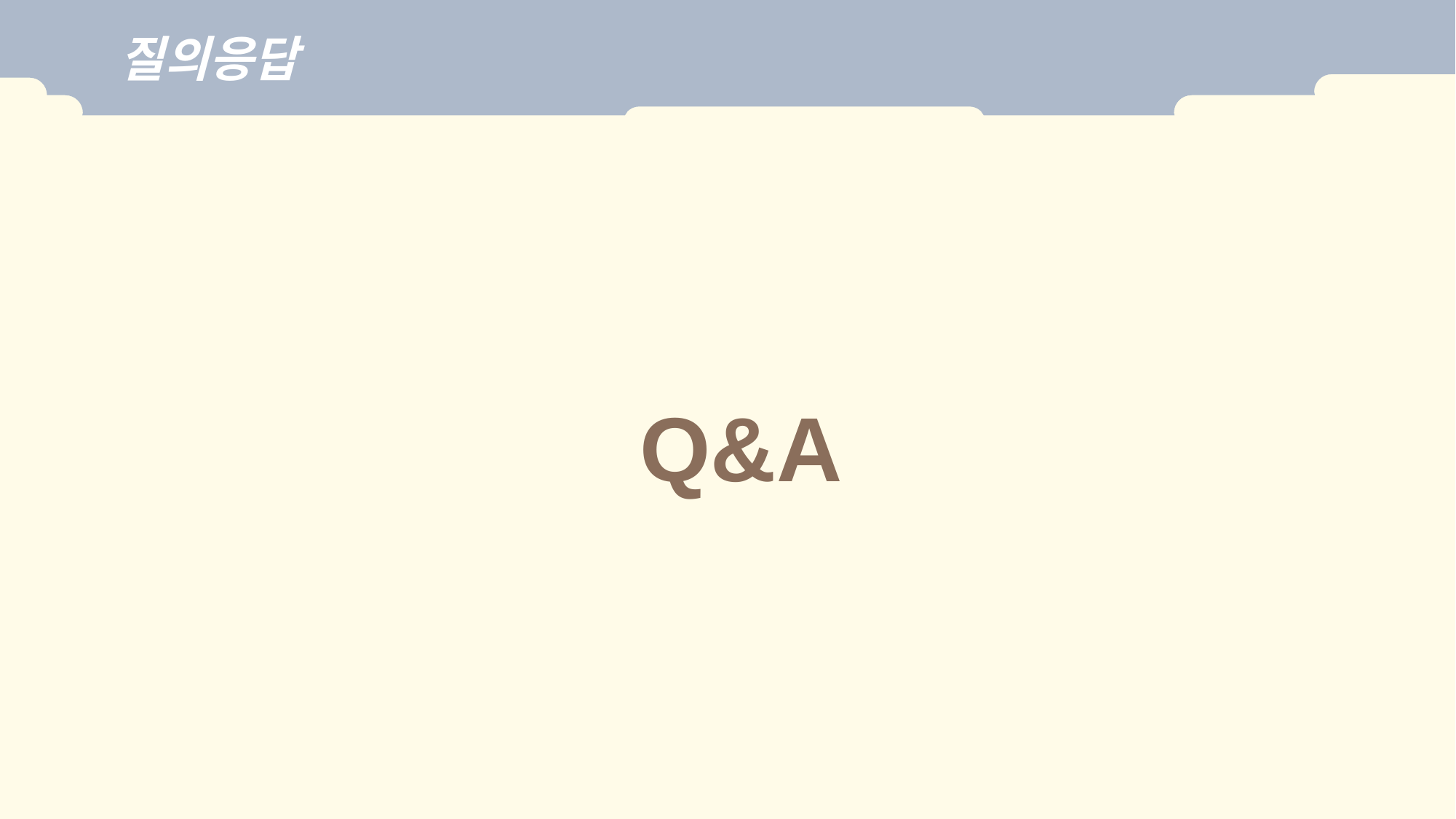

질의응답

### Chart

| Category |
|---|
Q&A